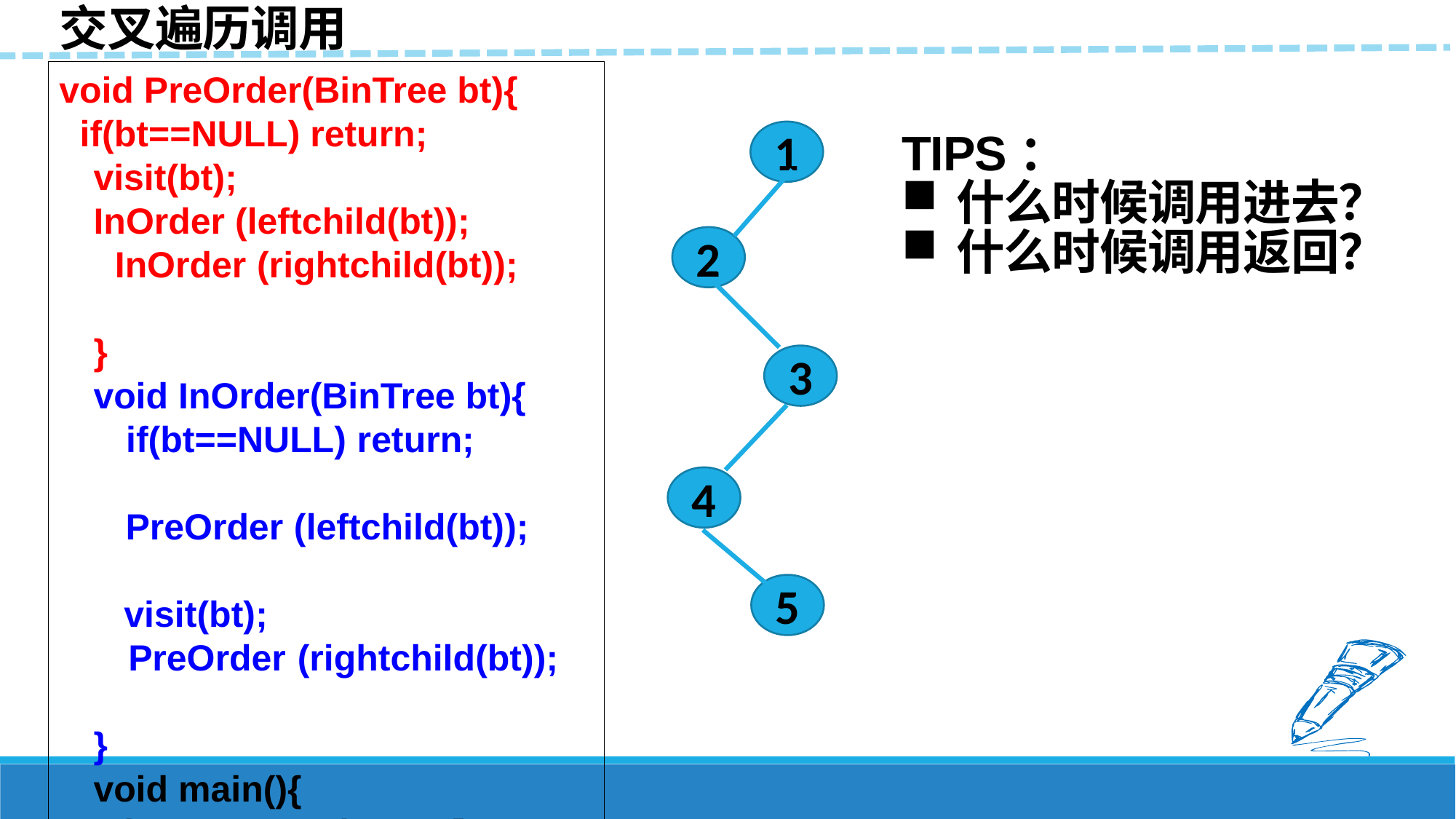

交叉遍历调用
void PreOrder(BinTree bt){
  if(bt==NULL) return;
visit(bt);
InOrder (leftchild(bt));
  InOrder (rightchild(bt));
}
void InOrder(BinTree bt){
   if(bt==NULL) return;
   PreOrder (leftchild(bt));
   visit(bt);
   PreOrder (rightchild(bt));
}
void main(){
   bt = CreateBinTree();
   Preorder(bt);
}
TIPS：
什么时候调用进去？
什么时候调用返回？

1
2
3
4
5